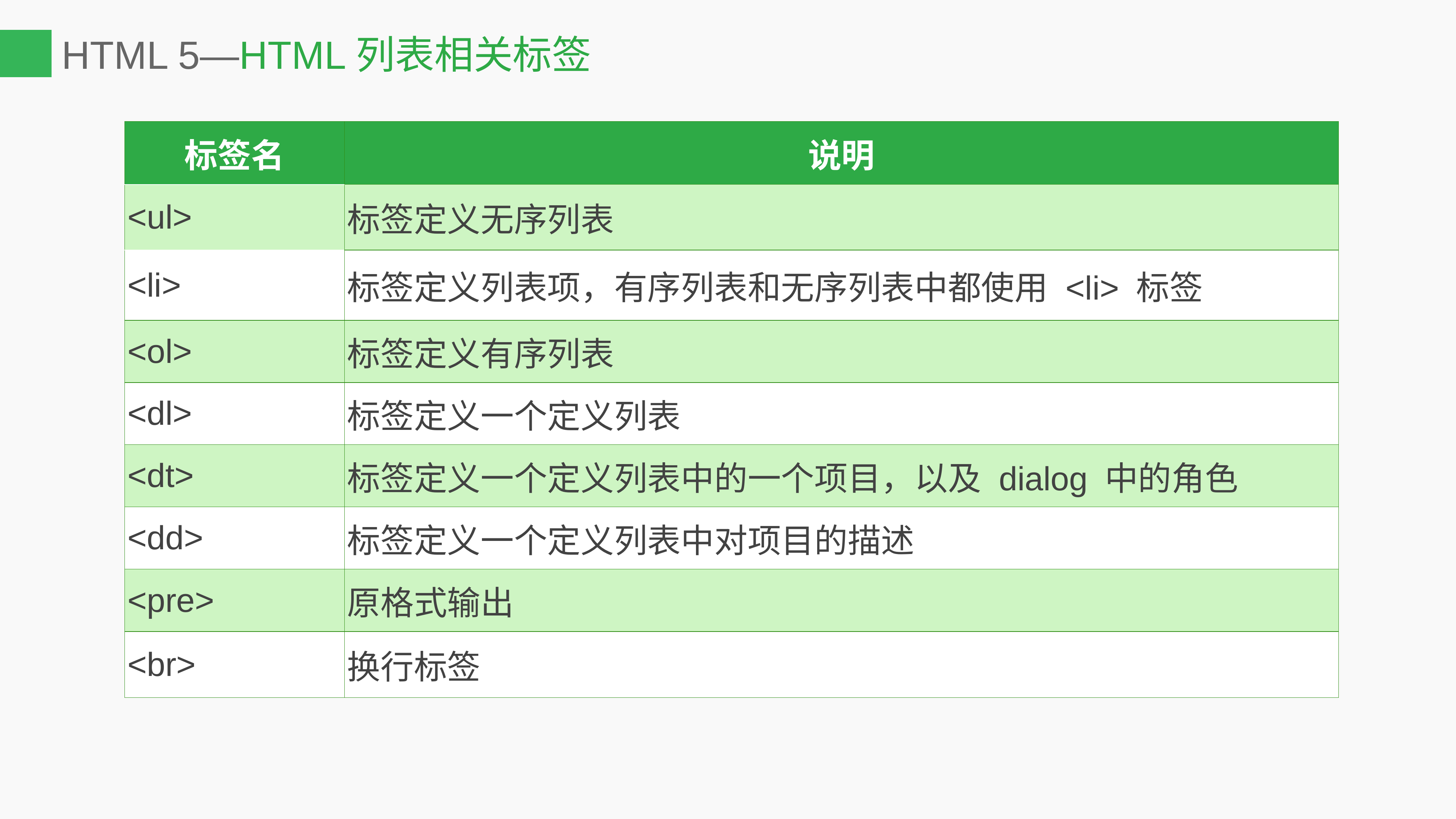

# HTML 5—HTML列表相关标签
| 标签名 | 说明 |
| --- | --- |
| <ul> | 标签定义无序列表 |
| <li> | 标签定义列表项，有序列表和无序列表中都使用 <li> 标签 |
| <ol> | 标签定义有序列表 |
| <dl> | 标签定义一个定义列表 |
| <dt> | 标签定义一个定义列表中的一个项目，以及 dialog 中的角色 |
| <dd> | 标签定义一个定义列表中对项目的描述 |
| <pre> | 原格式输出 |
| <br> | 换行标签 |